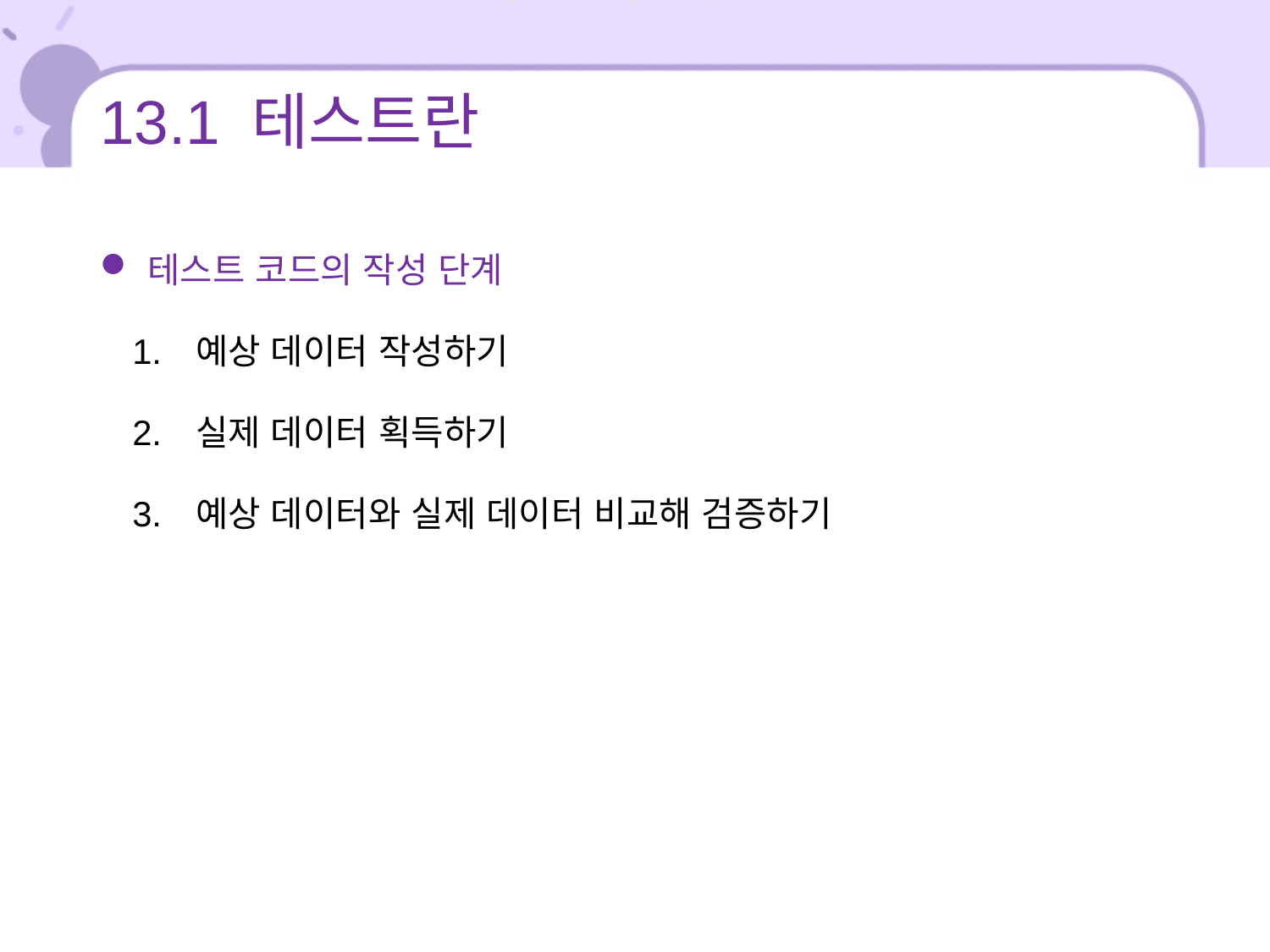

# 13.1 테스트란
테스트 코드의 작성 단계
예상 데이터 작성하기
실제 데이터 획득하기
예상 데이터와 실제 데이터 비교해 검증하기